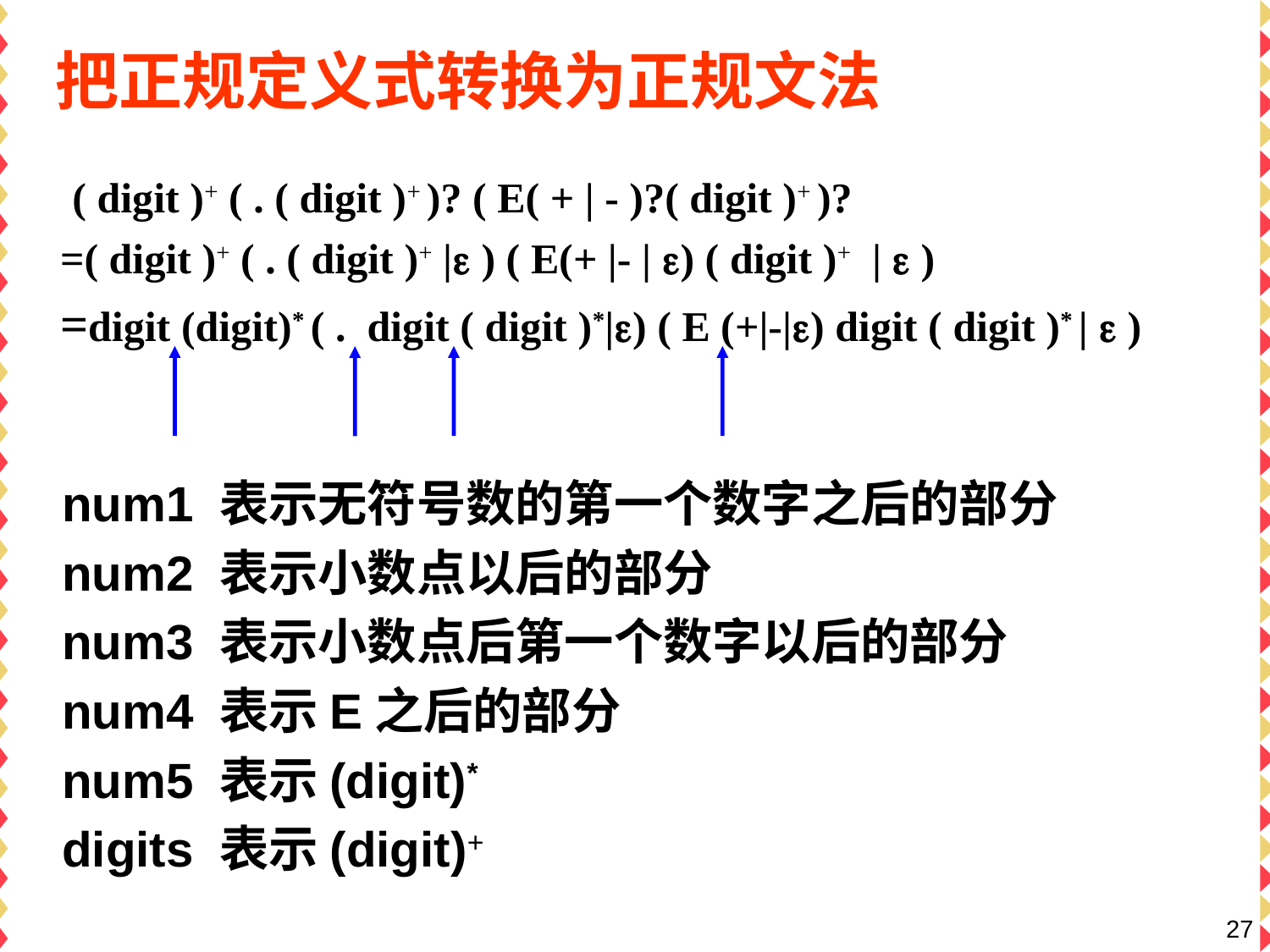

# 把正规定义式转换为正规文法
 ( digit )+ ( . ( digit )+ )? ( E( + | - )?( digit )+ )?
=( digit )+ ( . ( digit )+ |ε ) ( E(+ |- | ε) ( digit )+  | ε )
=digit (digit)* ( .  digit ( digit )*|ε) ( E (+|-|ε) digit ( digit )* | ε )

num1 表示无符号数的第一个数字之后的部分
num2 表示小数点以后的部分
num3 表示小数点后第一个数字以后的部分
num4 表示E之后的部分
num5 表示(digit)*
digits 表示(digit)+
27